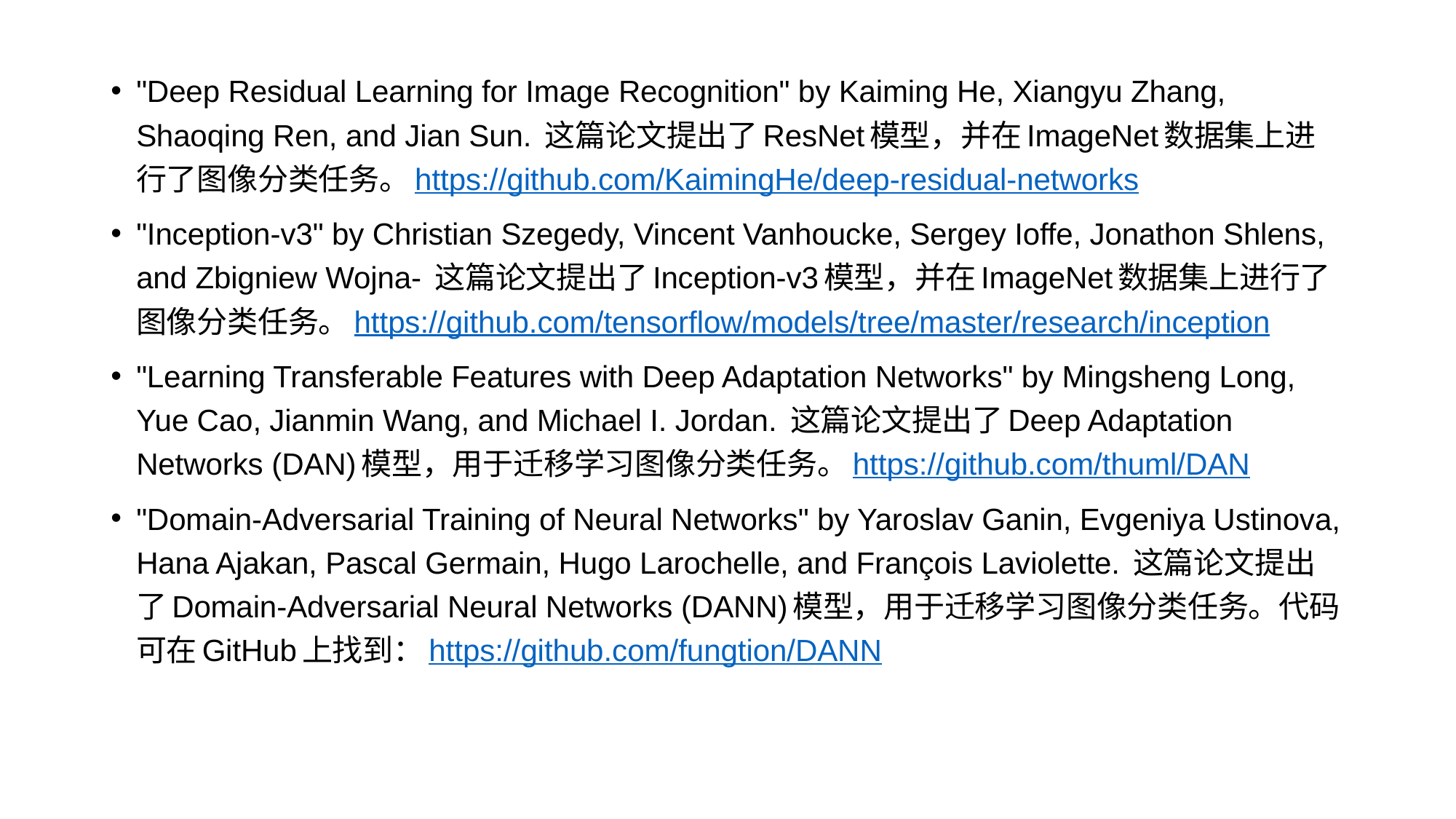

"Deep Residual Learning for Image Recognition" by Kaiming He, Xiangyu Zhang, Shaoqing Ren, and Jian Sun. 这篇论文提出了ResNet模型，并在ImageNet数据集上进行了图像分类任务。https://github.com/KaimingHe/deep-residual-networks
"Inception-v3" by Christian Szegedy, Vincent Vanhoucke, Sergey Ioffe, Jonathon Shlens, and Zbigniew Wojna- 这篇论文提出了Inception-v3模型，并在ImageNet数据集上进行了图像分类任务。https://github.com/tensorflow/models/tree/master/research/inception
"Learning Transferable Features with Deep Adaptation Networks" by Mingsheng Long, Yue Cao, Jianmin Wang, and Michael I. Jordan. 这篇论文提出了Deep Adaptation Networks (DAN)模型，用于迁移学习图像分类任务。https://github.com/thuml/DAN
"Domain-Adversarial Training of Neural Networks" by Yaroslav Ganin, Evgeniya Ustinova, Hana Ajakan, Pascal Germain, Hugo Larochelle, and François Laviolette. 这篇论文提出了Domain-Adversarial Neural Networks (DANN)模型，用于迁移学习图像分类任务。代码可在GitHub上找到：https://github.com/fungtion/DANN